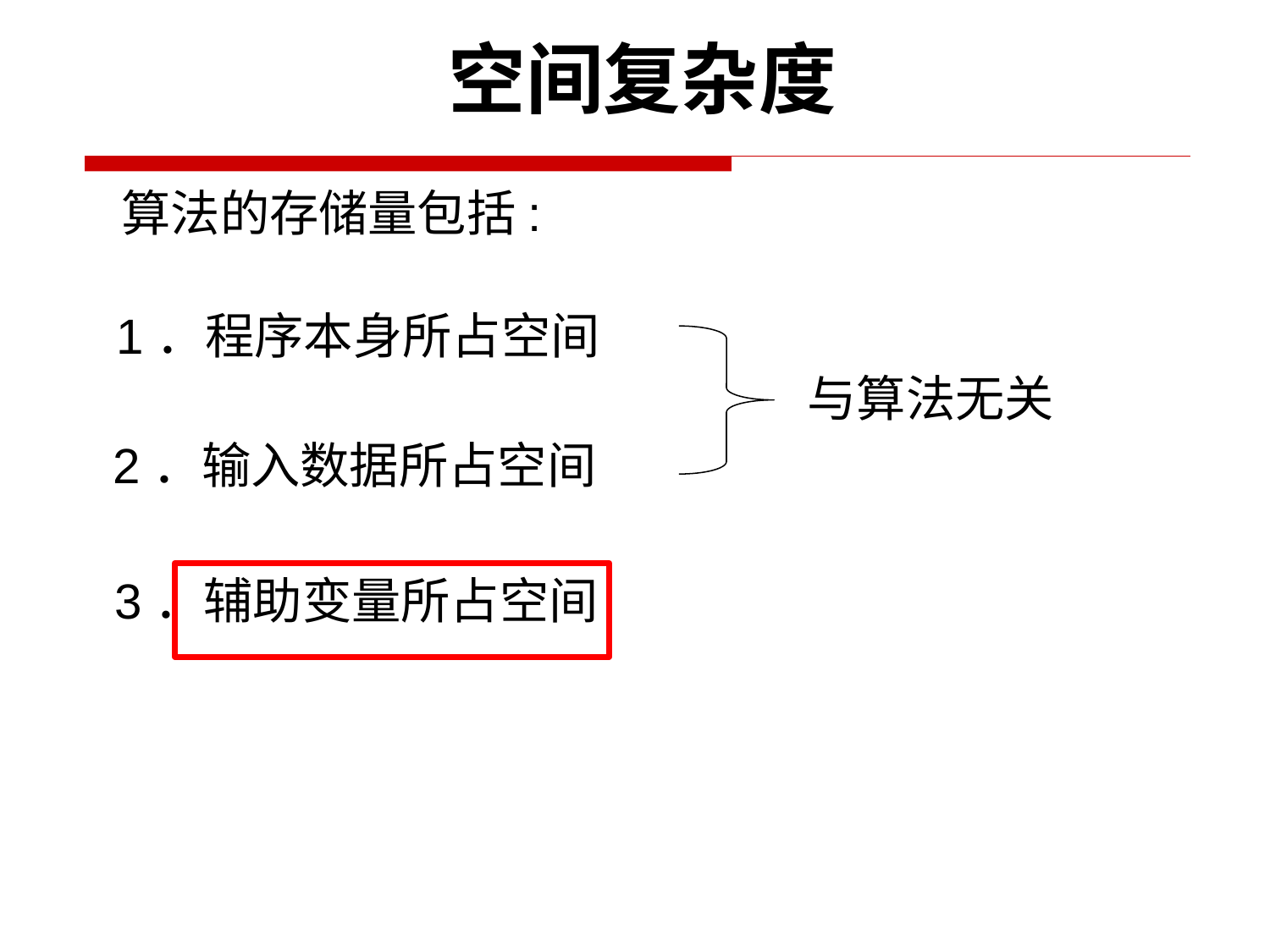

空间复杂度
算法的存储量包括:
1．程序本身所占空间

与算法无关
2．输入数据所占空间
3．辅助变量所占空间